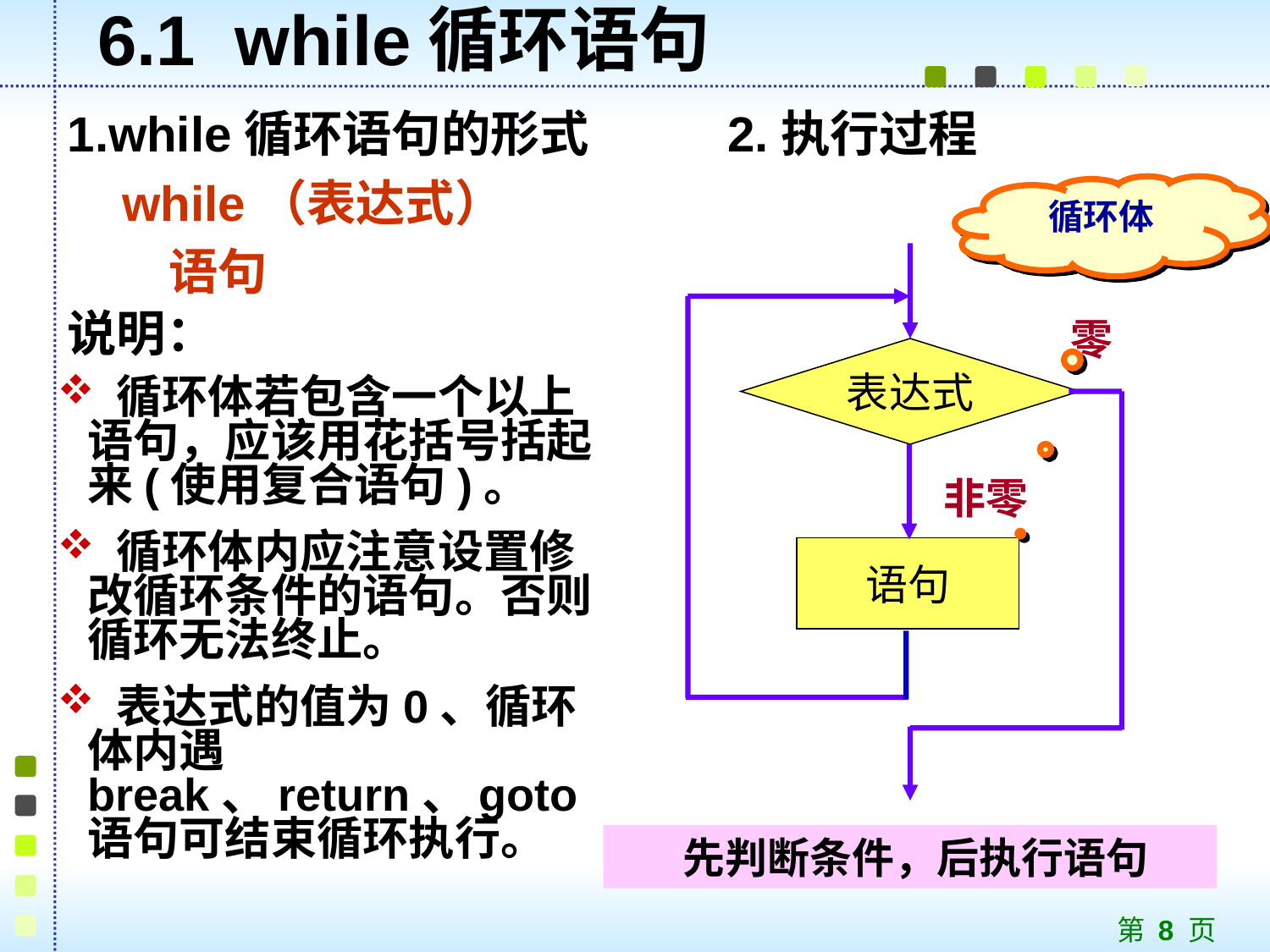

6.1  while循环语句
1.while循环语句的形式
    while（表达式）
        语句
2.执行过程
循环体

说明：

零
表达式
 循环体若包含一个以上语句，应该用花括号括起来(使用复合语句)。
 循环体内应注意设置修改循环条件的语句。否则循环无法终止。
 表达式的值为0、循环体内遇break、return、goto语句可结束循环执行。

非零
语句
      先判断条件，后执行语句
第 8 页